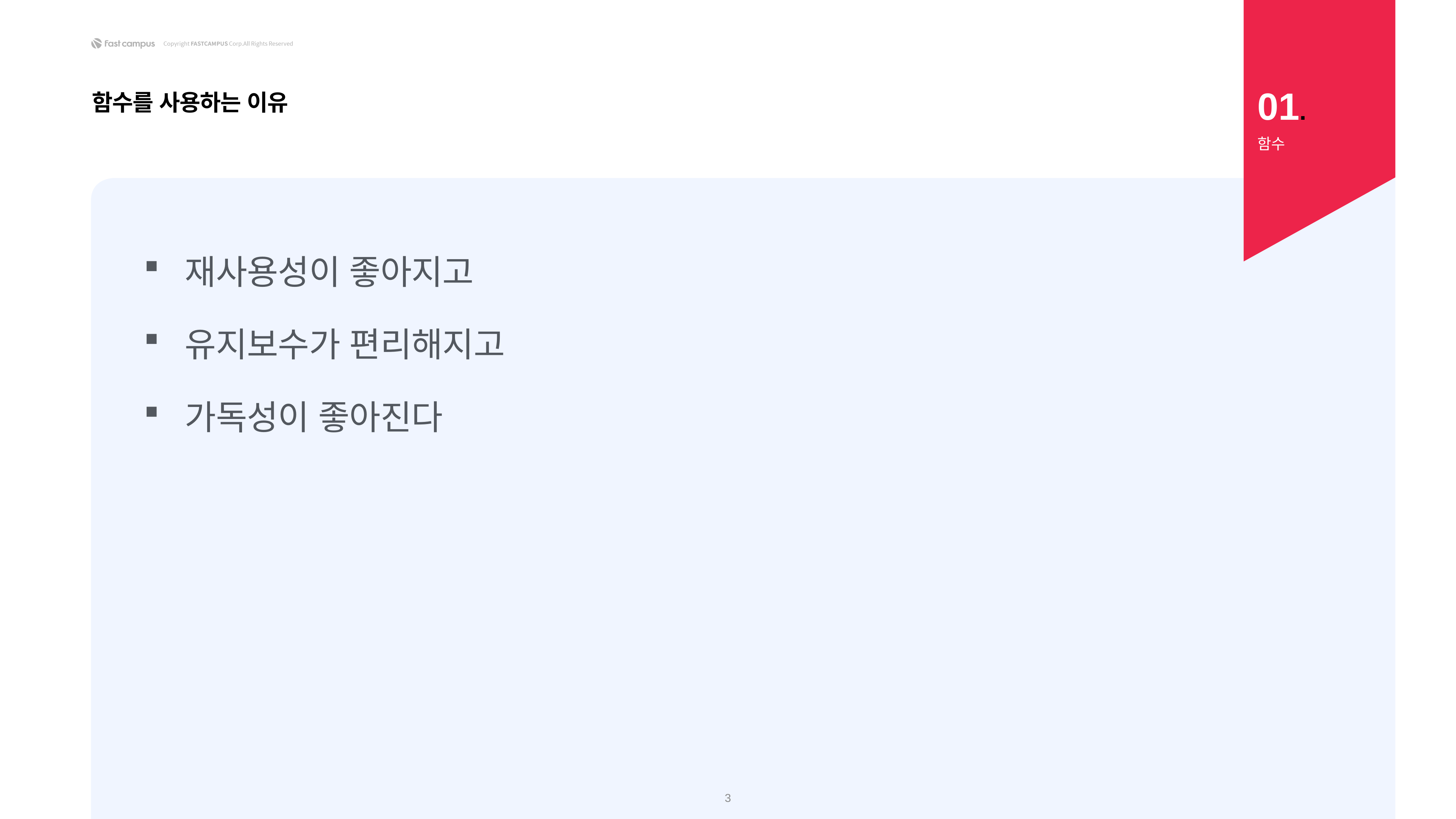

01.
함수를 사용하는 이유
함수
재사용성이 좋아지고
유지보수가 편리해지고
가독성이 좋아진다
3